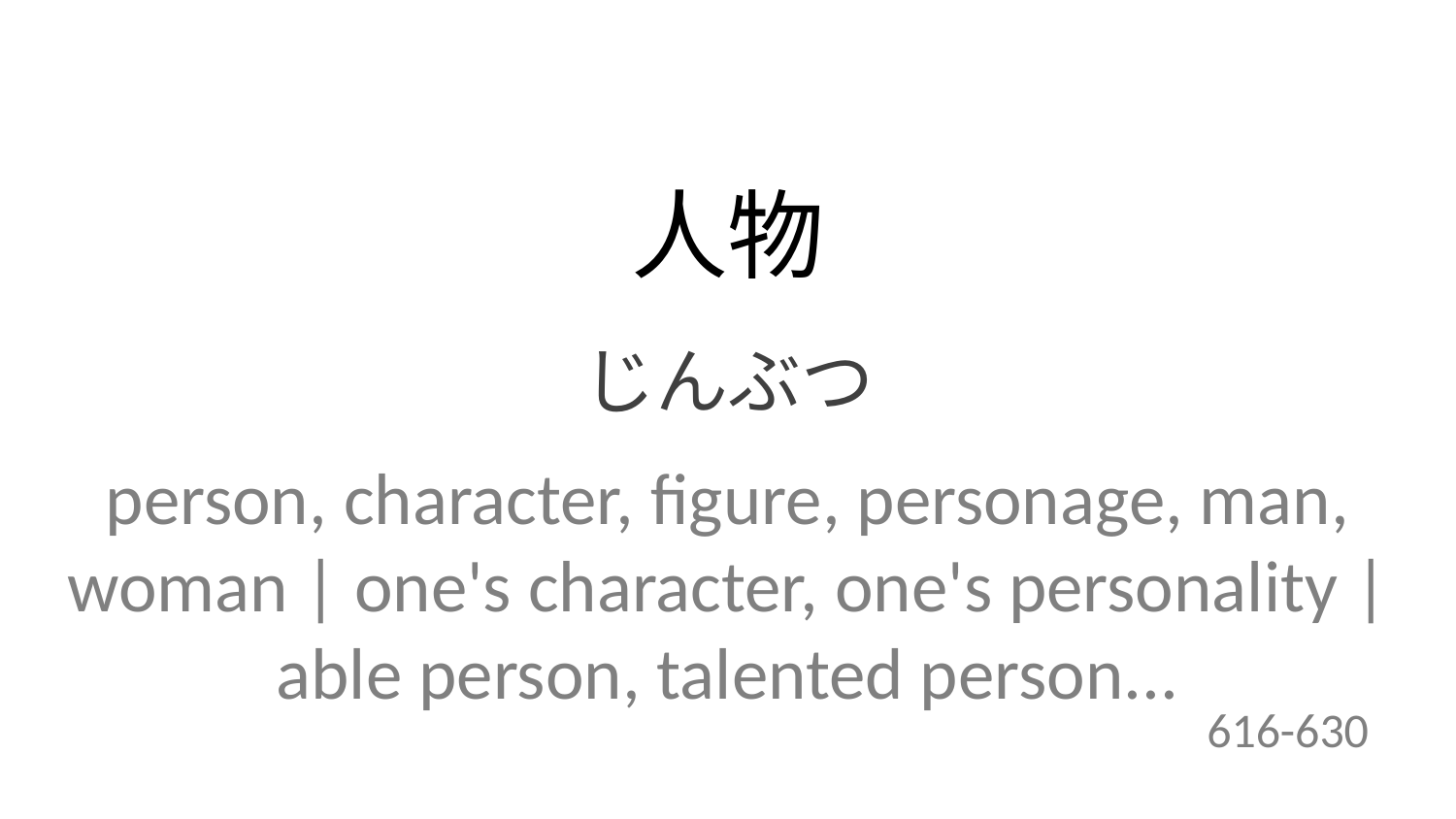

人物

じんぶつ
person, character, figure, personage, man, woman | one's character, one's personality | able person, talented person...
616-630